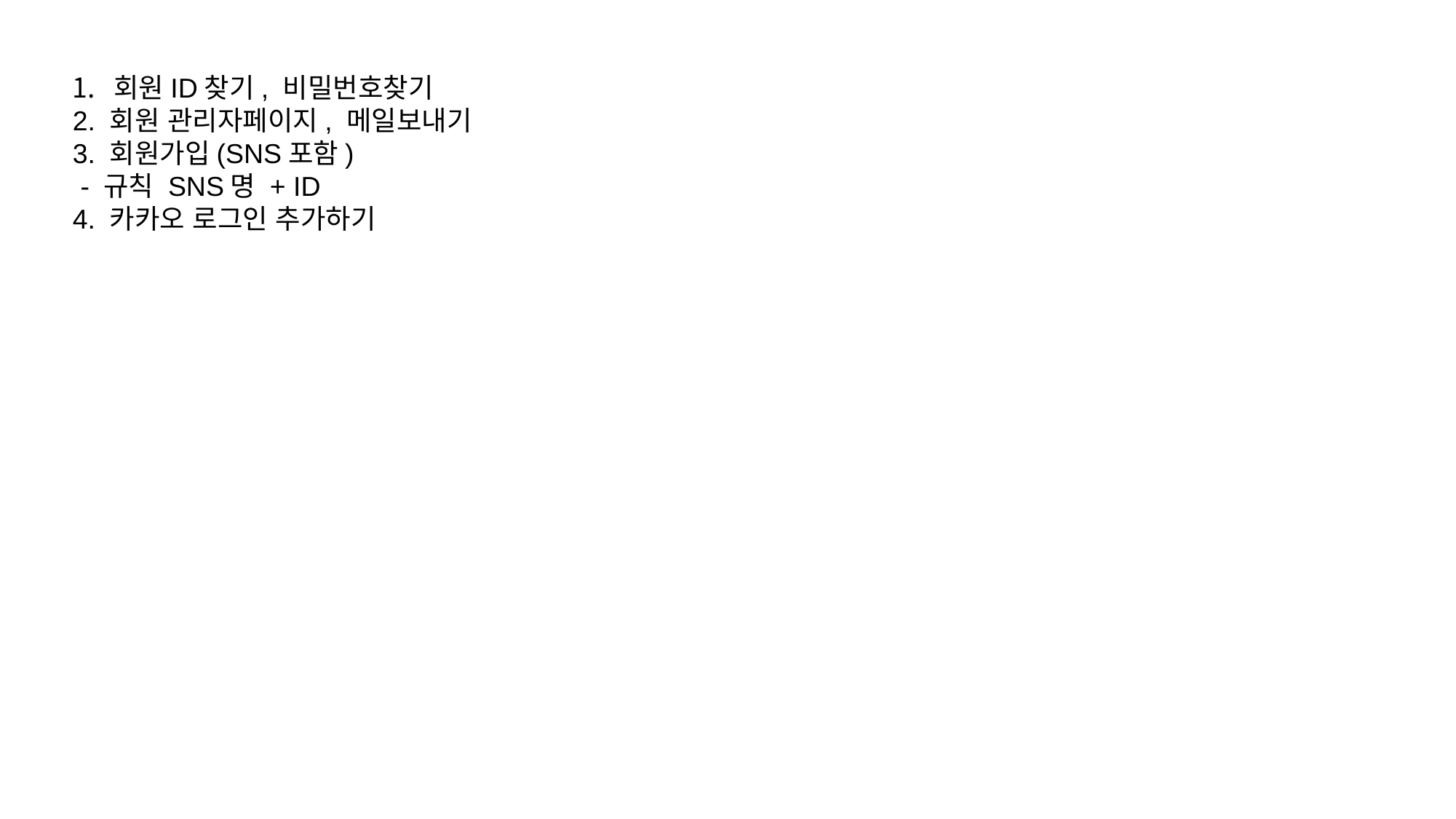

회원ID찾기, 비밀번호찾기
2. 회원 관리자페이지, 메일보내기
3. 회원가입(SNS포함)
 - 규칙 SNS명 + ID
4. 카카오 로그인 추가하기